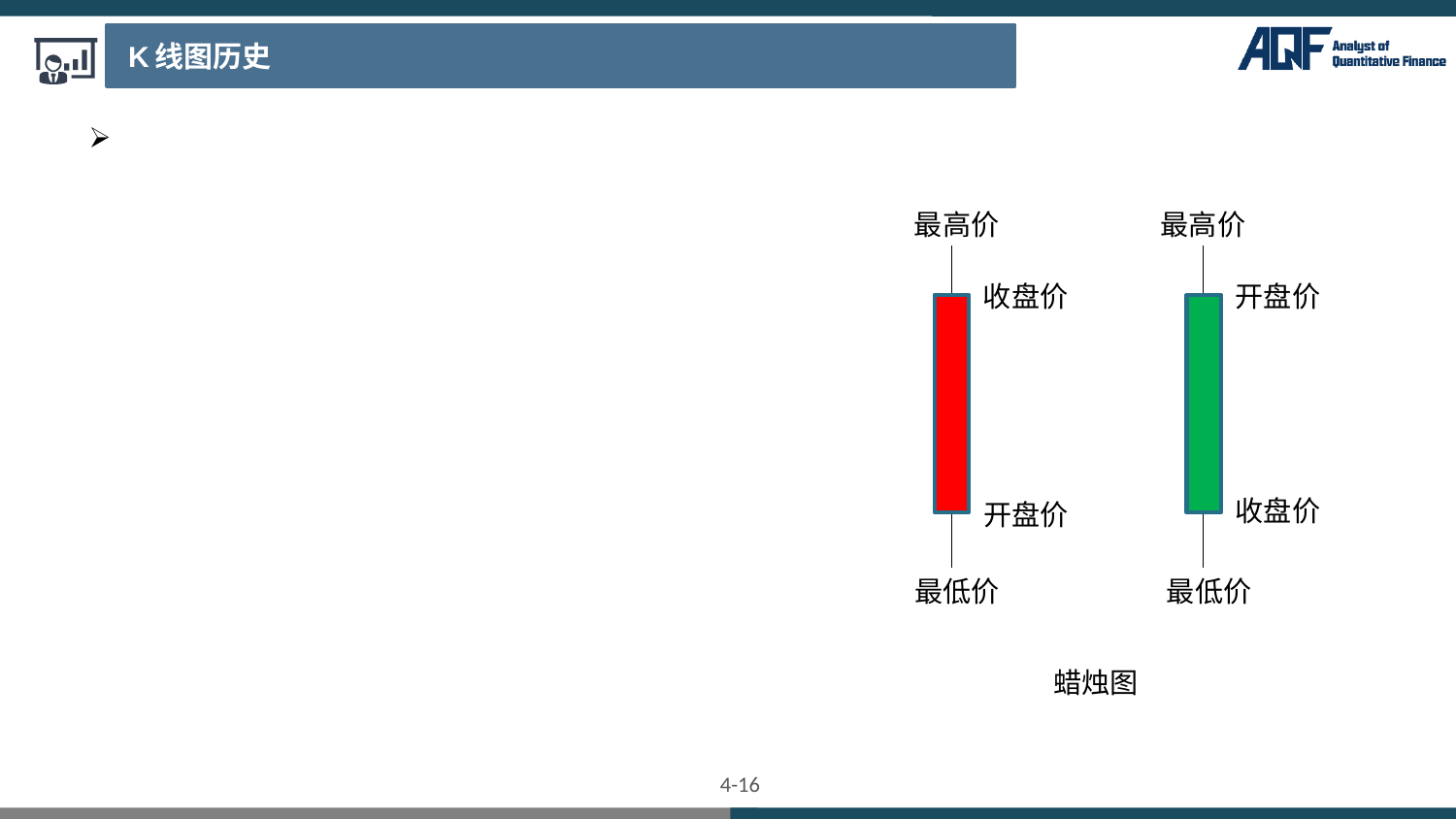

K线图历史
# K线图主要特征
无论颜色是红色还是绿色，每一个蜡烛图都由“矩形实体(Real Body)和“竖直线段的影线 (Shadow)”两大部分构成。矩形实体的两端分别表示收盘价和开盘价。
蜡烛图的影线(Shadow)可以分为上影线(Upper Shadow)和下影线(Lower Shadow两部分。
蜡烛图记录了某种资产(比如股票) 的四种价格。
最高价
最高价
收盘价
开盘价

收盘价
开盘价
最低价
最低价
蜡烛图